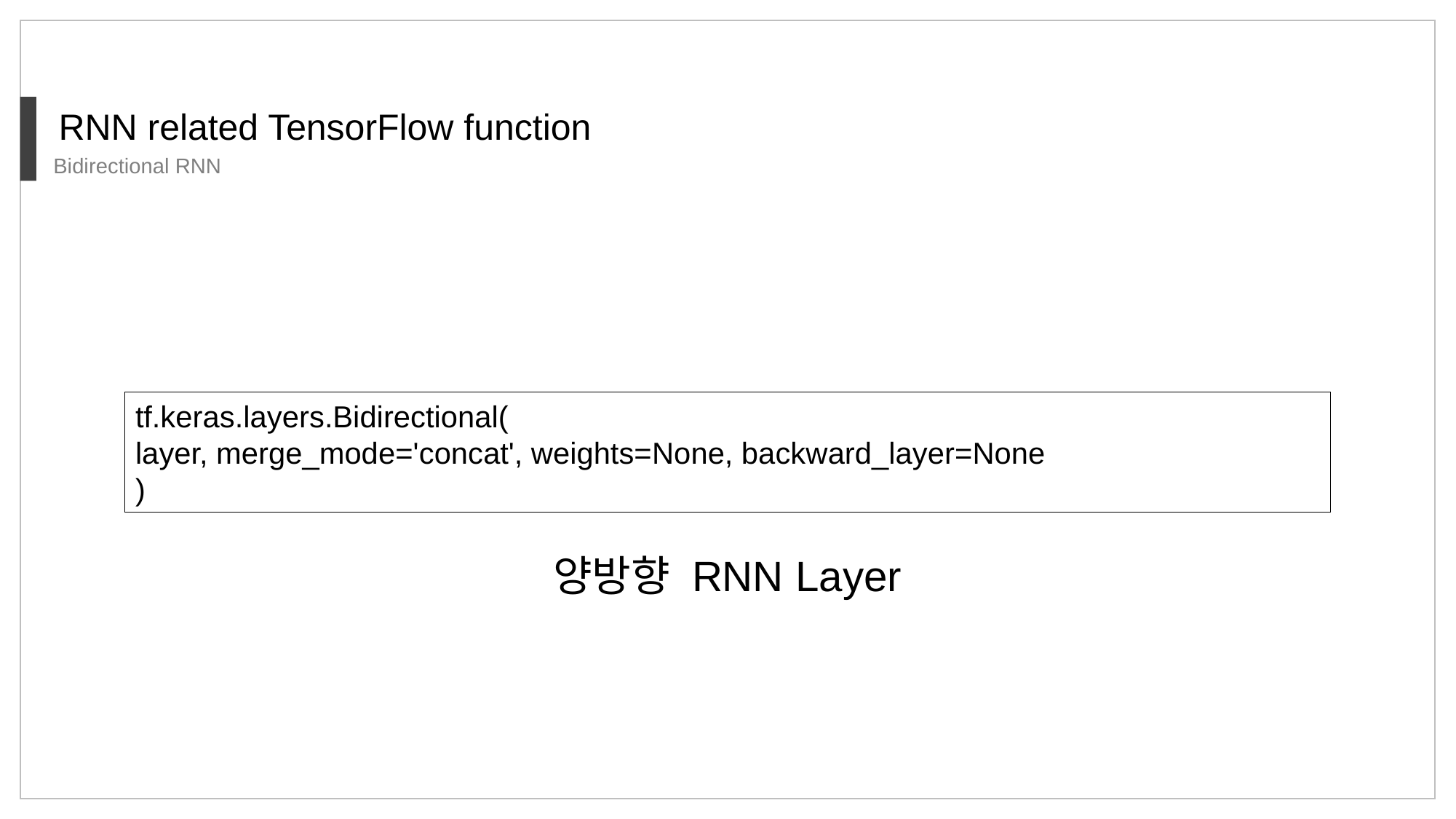

RNN related TensorFlow function
Bidirectional RNN
tf.keras.layers.Bidirectional(
layer, merge_mode='concat', weights=None, backward_layer=None
)
양방향 RNN Layer